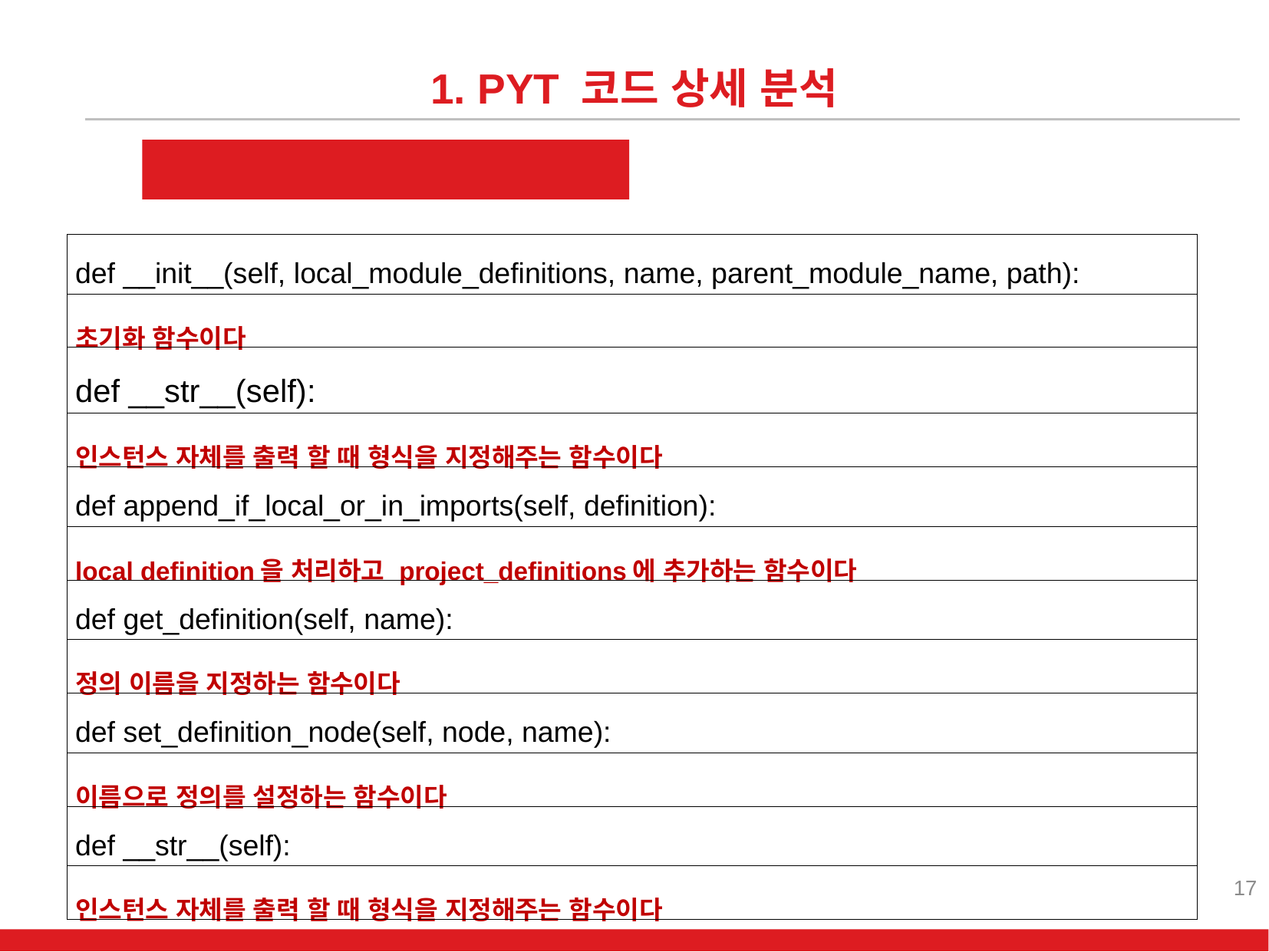

1. PYT 코드 상세 분석
module_definition.py
| def \_\_init\_\_(self, local\_module\_definitions, name, parent\_module\_name, path): |
| --- |
| 초기화 함수이다 |
| def \_\_str\_\_(self): |
| 인스턴스 자체를 출력 할 때 형식을 지정해주는 함수이다 |
| def append\_if\_local\_or\_in\_imports(self, definition): |
| local definition을 처리하고 project\_definitions에 추가하는 함수이다 |
| def get\_definition(self, name): |
| 정의 이름을 지정하는 함수이다 |
| def set\_definition\_node(self, node, name): |
| 이름으로 정의를 설정하는 함수이다 |
| def \_\_str\_\_(self): |
| 인스턴스 자체를 출력 할 때 형식을 지정해주는 함수이다 |
17